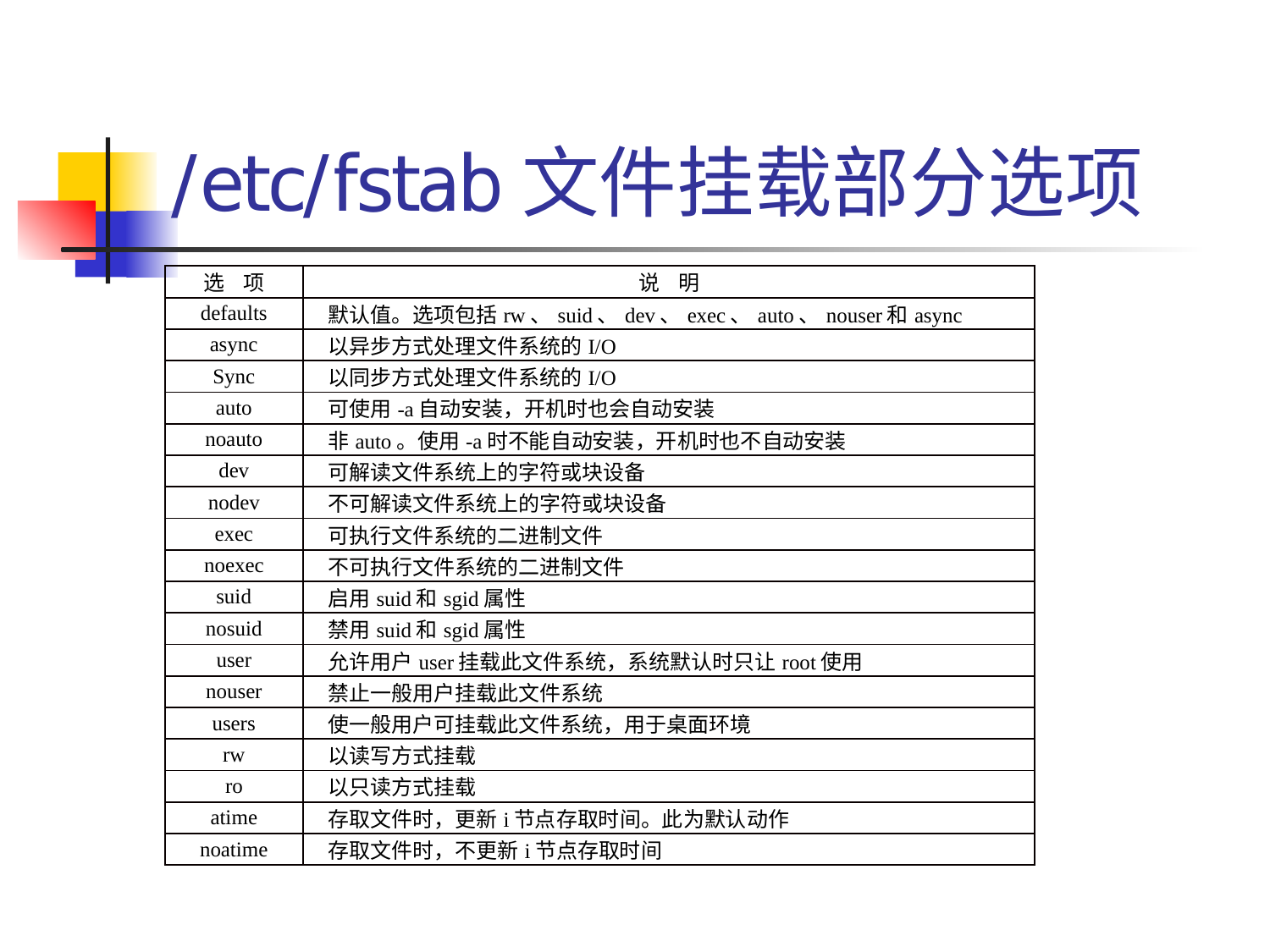

# /etc/fstab文件挂载部分选项
| 选 项 | 说 明 |
| --- | --- |
| defaults | 默认值。选项包括rw、suid、dev、exec、auto、nouser和async |
| async | 以异步方式处理文件系统的I/O |
| Sync | 以同步方式处理文件系统的I/O |
| auto | 可使用-a自动安装，开机时也会自动安装 |
| noauto | 非auto。使用-a时不能自动安装，开机时也不自动安装 |
| dev | 可解读文件系统上的字符或块设备 |
| nodev | 不可解读文件系统上的字符或块设备 |
| exec | 可执行文件系统的二进制文件 |
| noexec | 不可执行文件系统的二进制文件 |
| suid | 启用suid和sgid属性 |
| nosuid | 禁用suid和sgid属性 |
| user | 允许用户user挂载此文件系统，系统默认时只让root使用 |
| nouser | 禁止一般用户挂载此文件系统 |
| users | 使一般用户可挂载此文件系统，用于桌面环境 |
| rw | 以读写方式挂载 |
| ro | 以只读方式挂载 |
| atime | 存取文件时，更新i节点存取时间。此为默认动作 |
| noatime | 存取文件时，不更新i节点存取时间 |